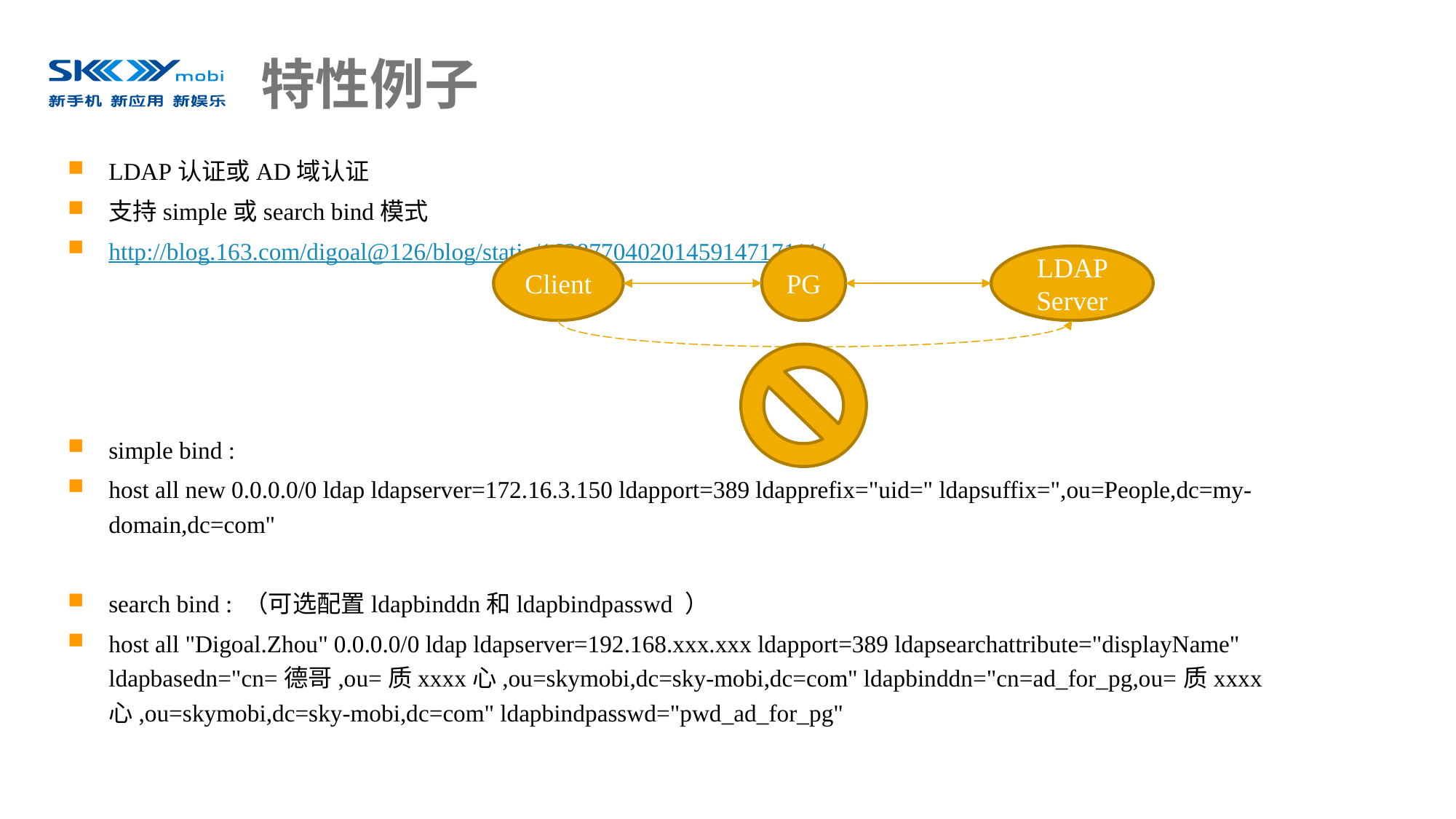

# 特性例子
LDAP认证或AD域认证
支持simple或search bind模式
http://blog.163.com/digoal@126/blog/static/16387704020145914717111/

simple bind :
host all new 0.0.0.0/0 ldap ldapserver=172.16.3.150 ldapport=389 ldapprefix="uid=" ldapsuffix=",ou=People,dc=my-domain,dc=com"

search bind : （可选配置ldapbinddn和ldapbindpasswd ）
host all "Digoal.Zhou" 0.0.0.0/0 ldap ldapserver=192.168.xxx.xxx ldapport=389 ldapsearchattribute="displayName" ldapbasedn="cn=德哥,ou=质xxxx心,ou=skymobi,dc=sky-mobi,dc=com" ldapbinddn="cn=ad_for_pg,ou=质xxxx心,ou=skymobi,dc=sky-mobi,dc=com" ldapbindpasswd="pwd_ad_for_pg"
Client
PG
LDAP Server